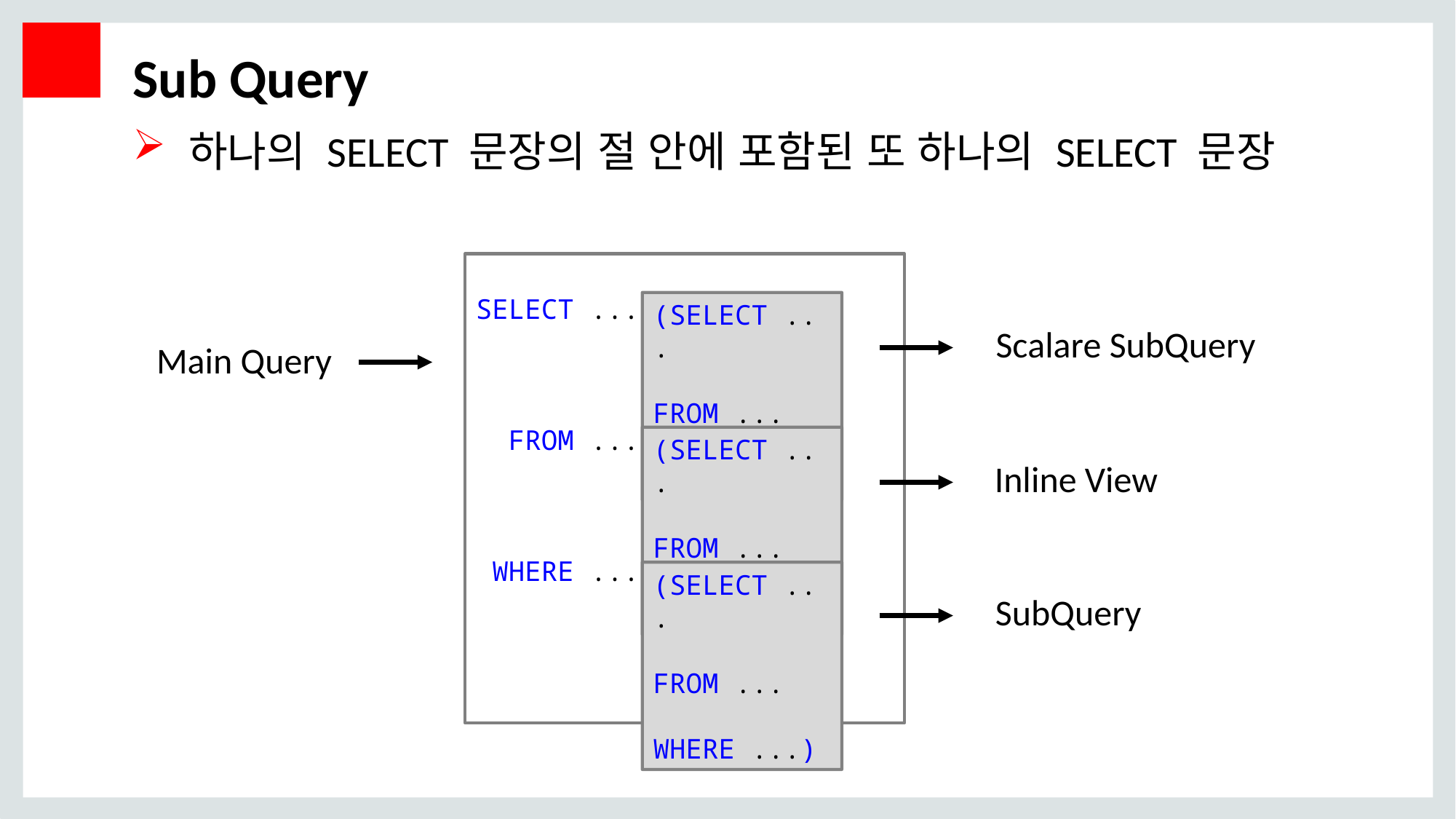

# Sub Query
 하나의 SELECT 문장의 절 안에 포함된 또 하나의 SELECT 문장

SELECT ...

  FROM ...

 WHERE ...

(SELECT ...
   FROM ...
  WHERE ...)
Scalare SubQuery
Main Query
(SELECT ...
   FROM ...
  WHERE ...)
Inline View
(SELECT ...
   FROM ...
  WHERE ...)
SubQuery